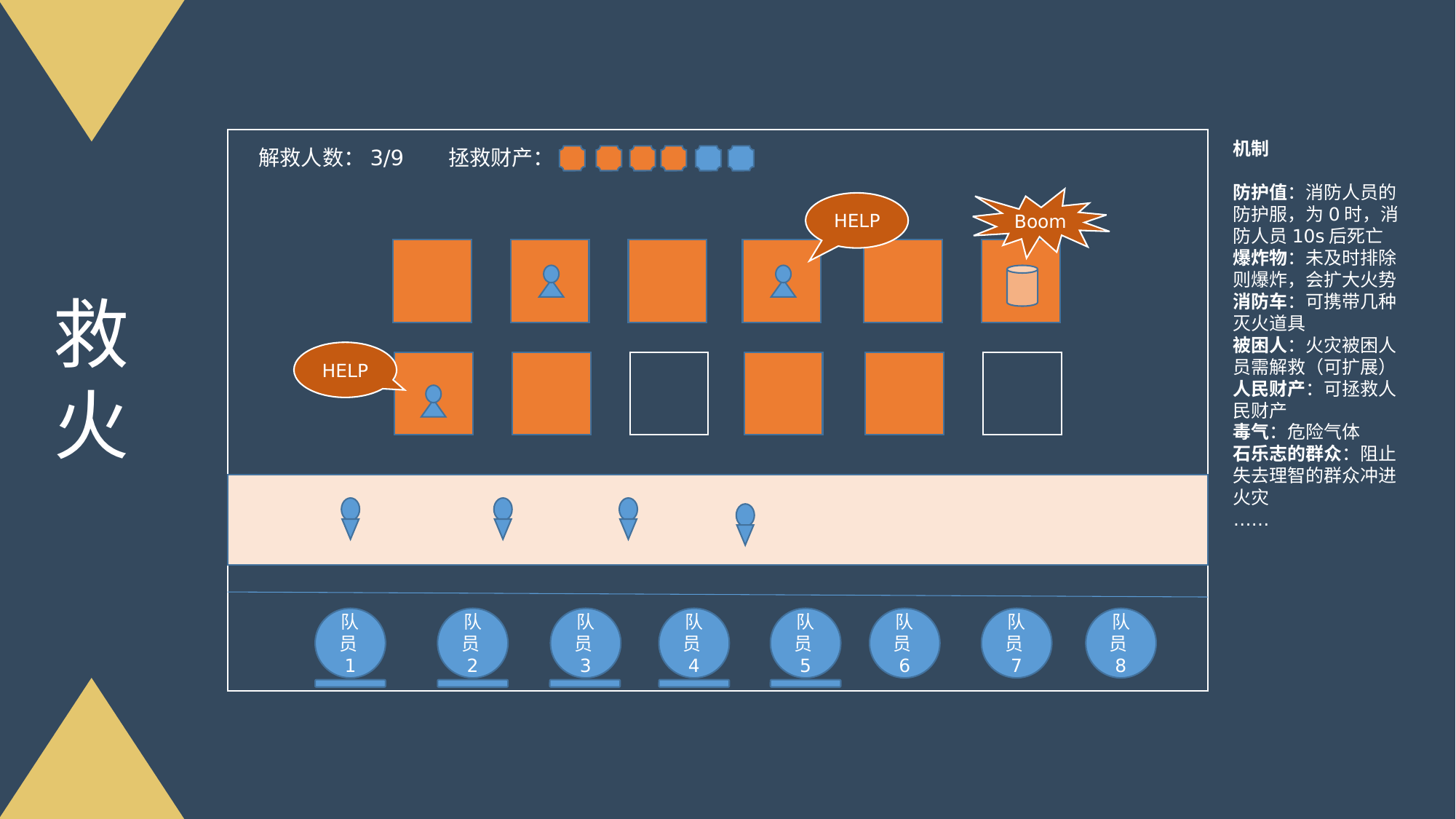

机制

防护值：消防人员的防护服，为0时，消防人员10s后死亡
爆炸物：未及时排除则爆炸，会扩大火势
消防车：可携带几种灭火道具
被困人：火灾被困人员需解救（可扩展）
人民财产：可拯救人民财产
毒气：危险气体
石乐志的群众：阻止失去理智的群众冲进火灾
……
解救人数：3/9
拯救财产：

Boom
HELP

救火
HELP

队员1
队员2
队员3
队员4
队员5
队员6
队员7
队员8